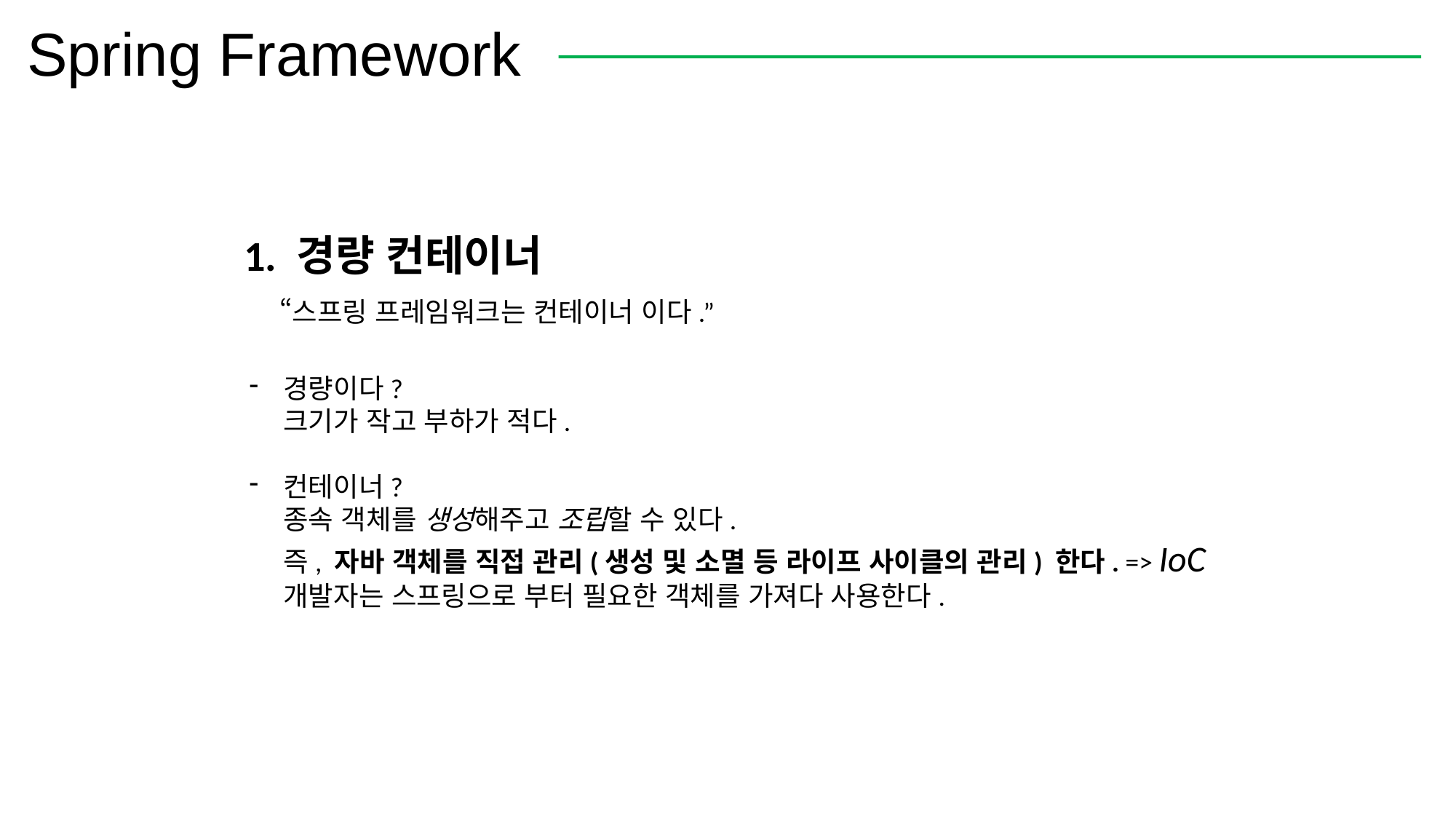

Spring Framework
1. 경량 컨테이너
   “스프링 프레임워크는 컨테이너 이다.”
경량이다?
크기가 작고 부하가 적다.

컨테이너?
종속 객체를 생성해주고 조립할 수 있다.
즉, 자바 객체를 직접 관리(생성 및 소멸 등 라이프 사이클의 관리) 한다. => IoC
개발자는 스프링으로 부터 필요한 객체를 가져다 사용한다.